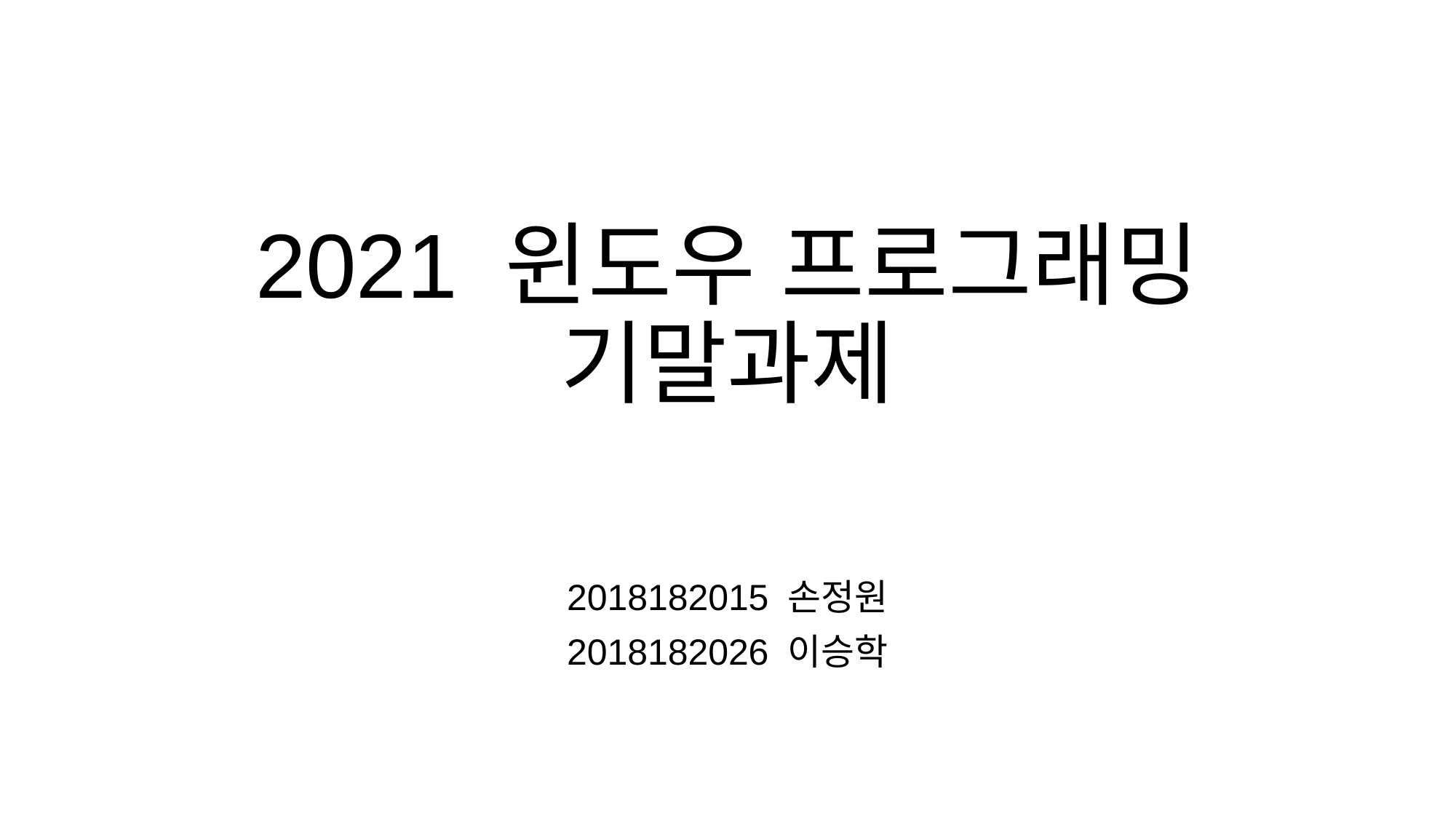

# 2021 윈도우 프로그래밍 기말과제
2018182015 손정원
2018182026 이승학